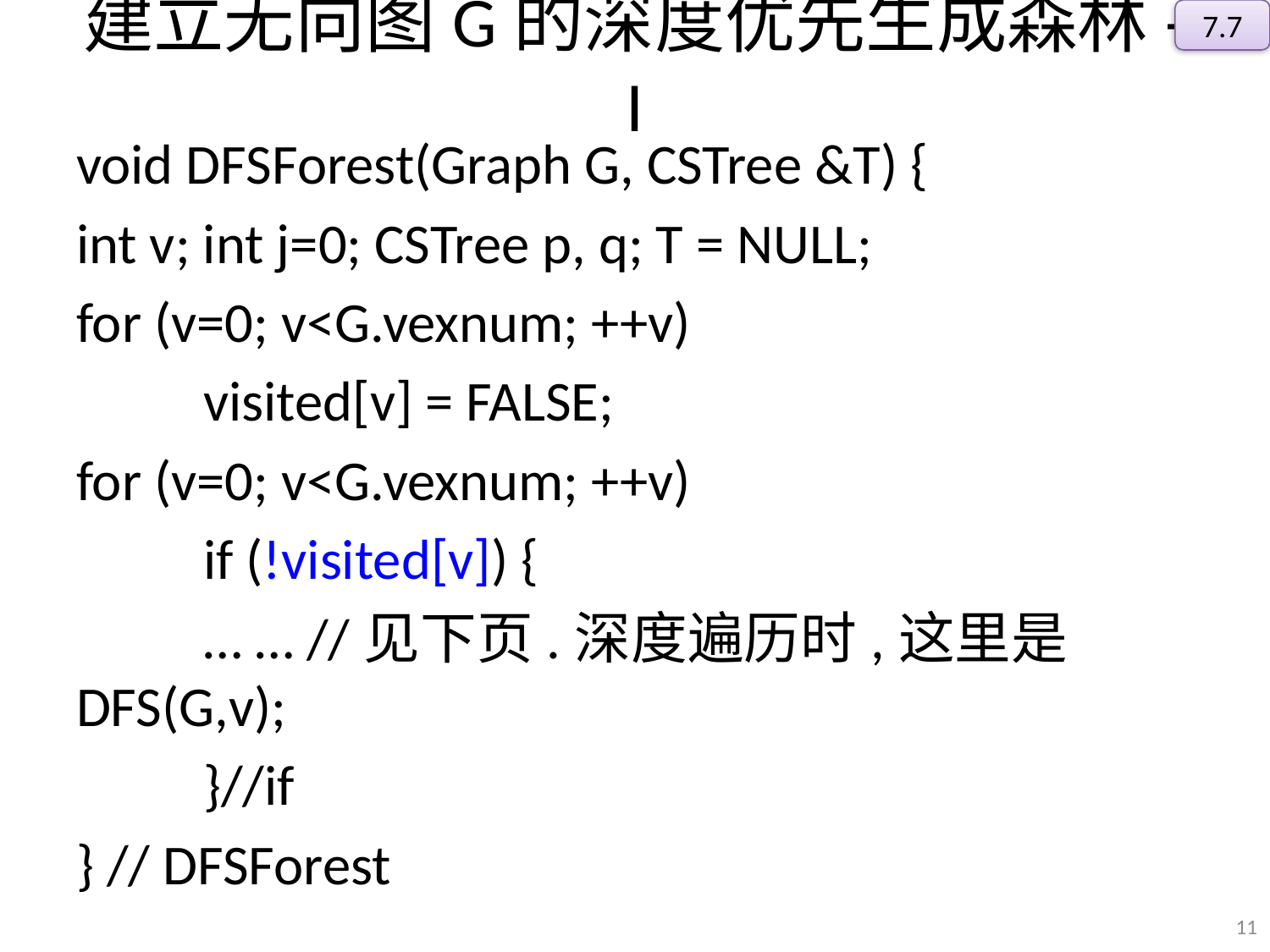

7.7
# 建立无向图G的深度优先生成森林-I
void DFSForest(Graph G, CSTree &T) {
int v; int j=0; CSTree p, q; T = NULL;
for (v=0; v<G.vexnum; ++v)
	visited[v] = FALSE;
for (v=0; v<G.vexnum; ++v)
	if (!visited[v]) {
	… … //见下页.深度遍历时,这里是DFS(G,v);
	}//if
} // DFSForest

11